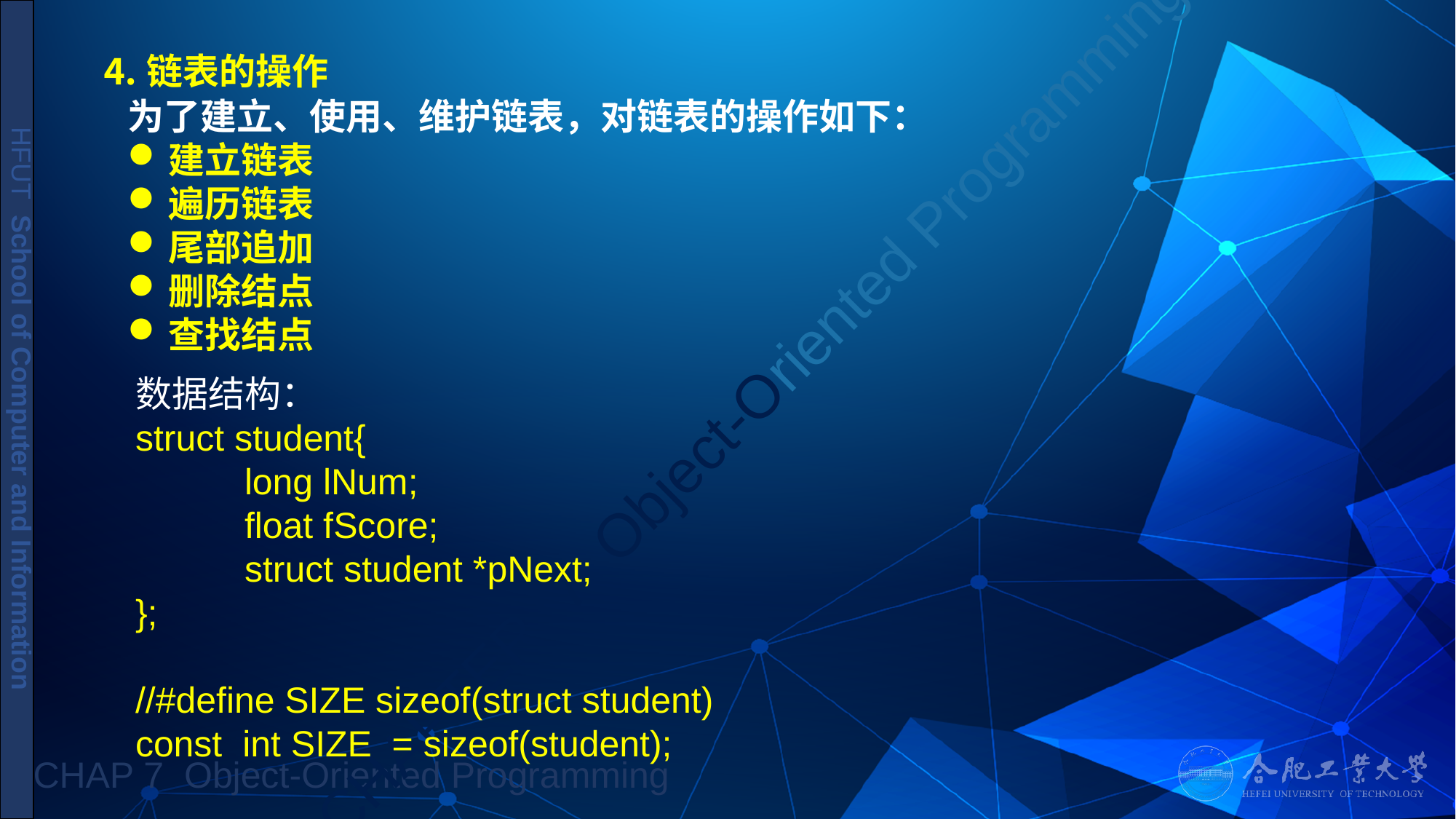

# ⒋链表的操作
为了建立、使用、维护链表，对链表的操作如下：
建立链表
遍历链表
尾部追加
删除结点
查找结点
数据结构：
struct student{
	long lNum;
	float fScore;
	struct student *pNext;
};

//#define SIZE sizeof(struct student)
const  int SIZE  = sizeof(student);